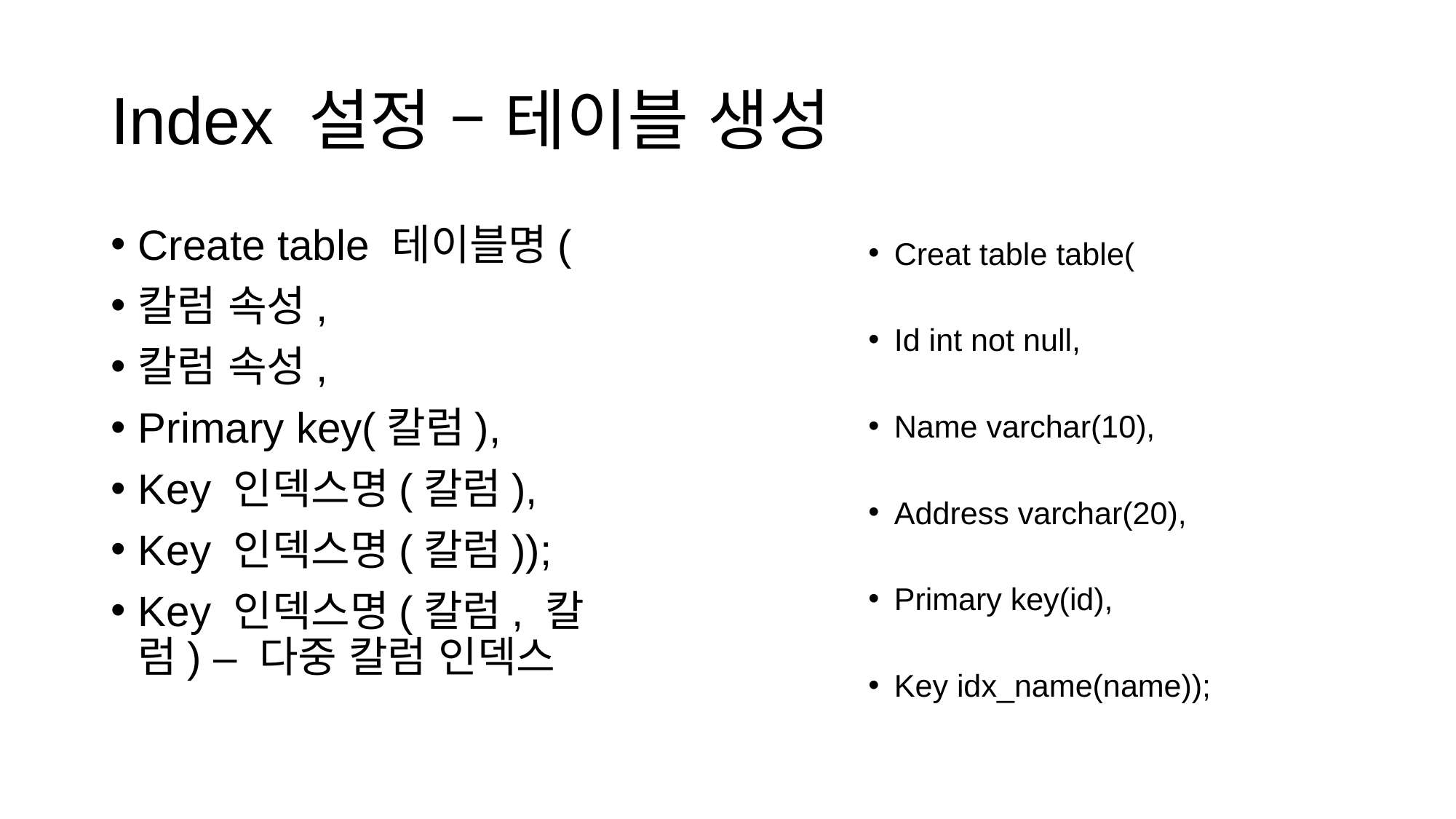

# Index 설정 – 테이블 생성
Creat table table(
Id int not null,
Name varchar(10),
Address varchar(20),
Primary key(id),
Key idx_name(name));
Create table 테이블명(
칼럼 속성,
칼럼 속성,
Primary key(칼럼),
Key 인덱스명(칼럼),
Key 인덱스명(칼럼));
Key 인덱스명(칼럼, 칼럼) – 다중 칼럼 인덱스